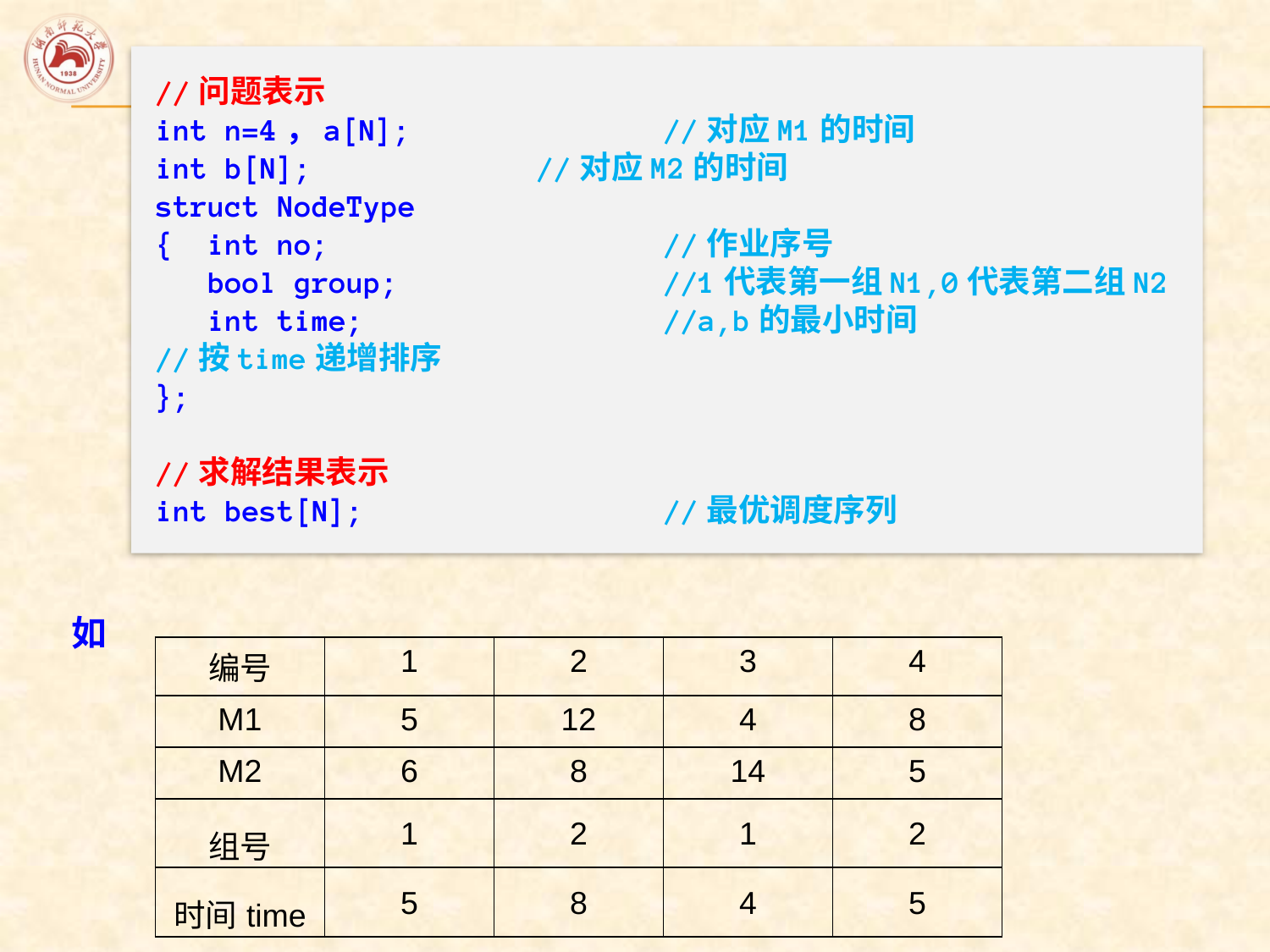

//问题表示
int n=4，a[N];		//对应M1的时间
int b[N];		//对应M2的时间
struct NodeType
{  int no;			//作业序号
   bool group;			//1代表第一组N1,0代表第二组N2
   int time;			//a,b的最小时间
//按time递增排序
};
//求解结果表示
int best[N];			//最优调度序列
如
| 编号 | 1 | 2 | 3 | 4 |
| --- | --- | --- | --- | --- |
| M1 | 5 | 12 | 4 | 8 |
| M2 | 6 | 8 | 14 | 5 |
| 组号 | 1 | 2 | 1 | 2 |
| 时间time | 5 | 8 | 4 | 5 |